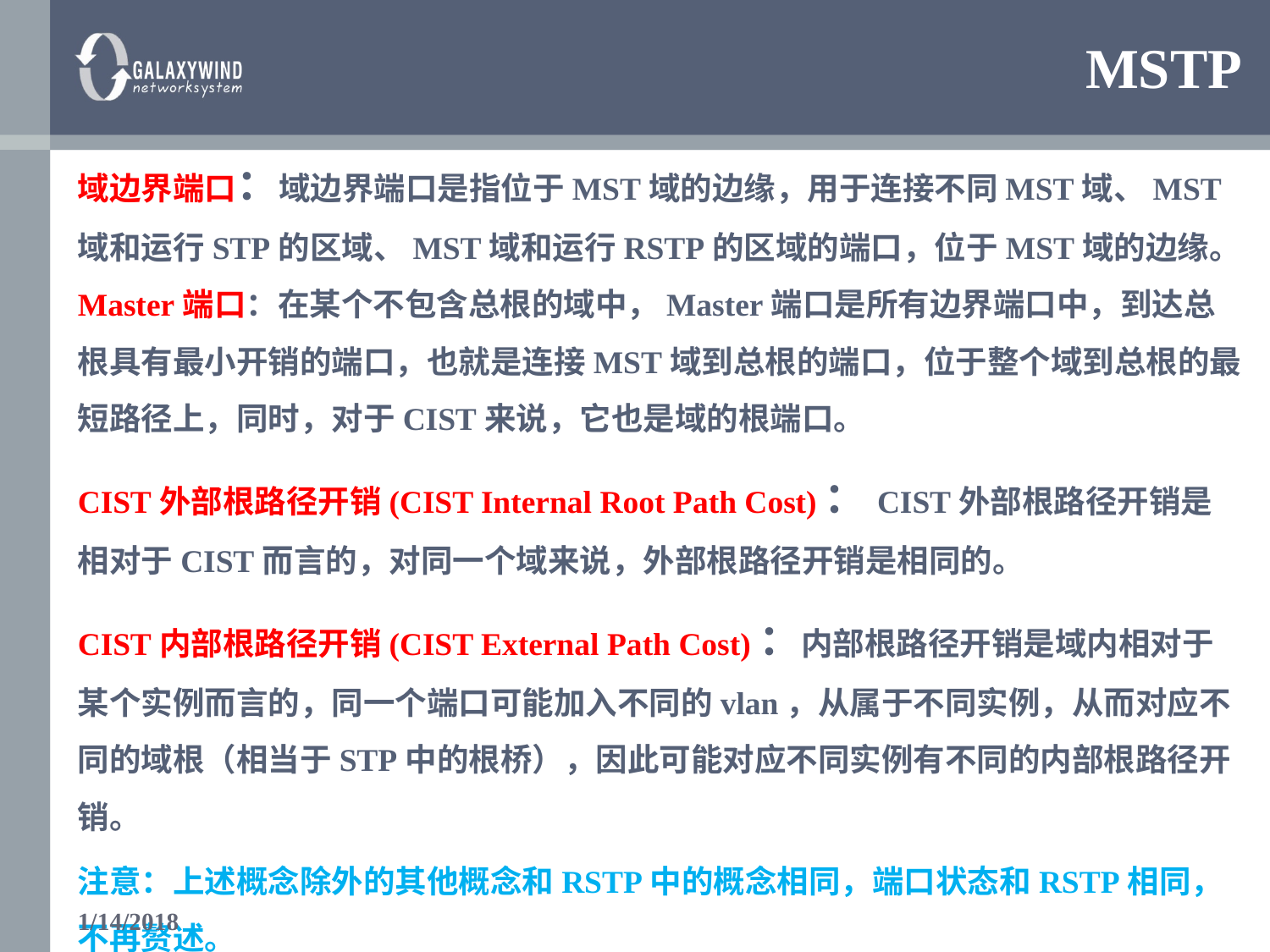

# MSTP
域边界端口：域边界端口是指位于MST域的边缘，用于连接不同MST域、MST域和运行STP的区域、MST域和运行RSTP的区域的端口，位于MST域的边缘。Master端口：在某个不包含总根的域中，Master端口是所有边界端口中，到达总根具有最小开销的端口，也就是连接MST域到总根的端口，位于整个域到总根的最短路径上，同时，对于CIST来说，它也是域的根端口。
CIST外部根路径开销(CIST Internal Root Path Cost)：CIST外部根路径开销是相对于CIST而言的，对同一个域来说，外部根路径开销是相同的。
CIST内部根路径开销(CIST External Path Cost)：内部根路径开销是域内相对于某个实例而言的，同一个端口可能加入不同的vlan，从属于不同实例，从而对应不同的域根（相当于STP中的根桥），因此可能对应不同实例有不同的内部根路径开销。
注意：上述概念除外的其他概念和RSTP中的概念相同，端口状态和RSTP相同，不再赘述。
1/14/2018